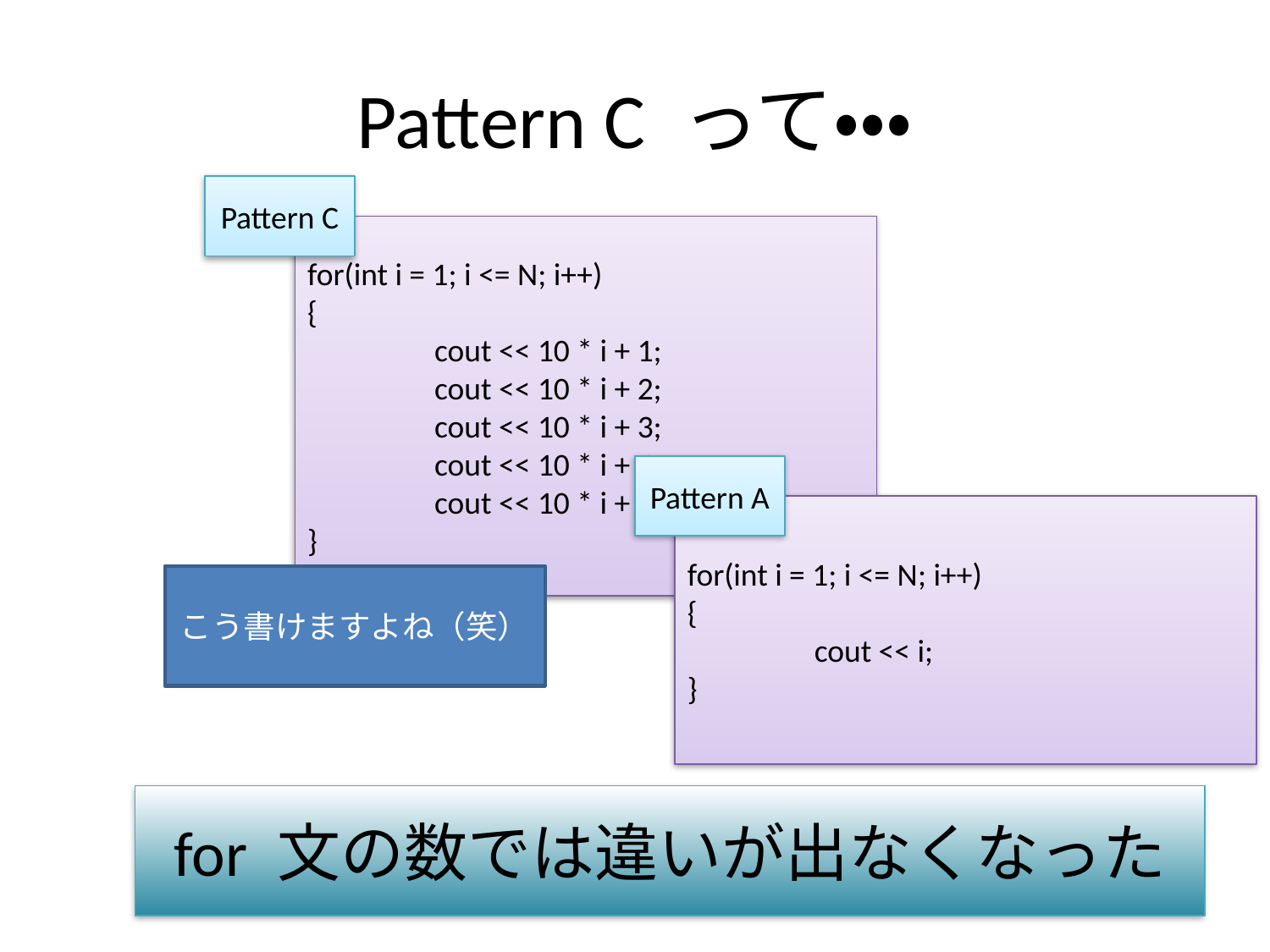

# Pattern C って・・・
Pattern C
for(int i = 1; i <= N; i++)
{
	cout << 10 * i + 1;
	cout << 10 * i + 2;
	cout << 10 * i + 3;
	cout << 10 * i + 4;
	cout << 10 * i + 5;
}
こう書けますよね（笑）
Pattern A
for(int i = 1; i <= N; i++)
{
	cout << i;
}
for 文の数では違いが出なくなった